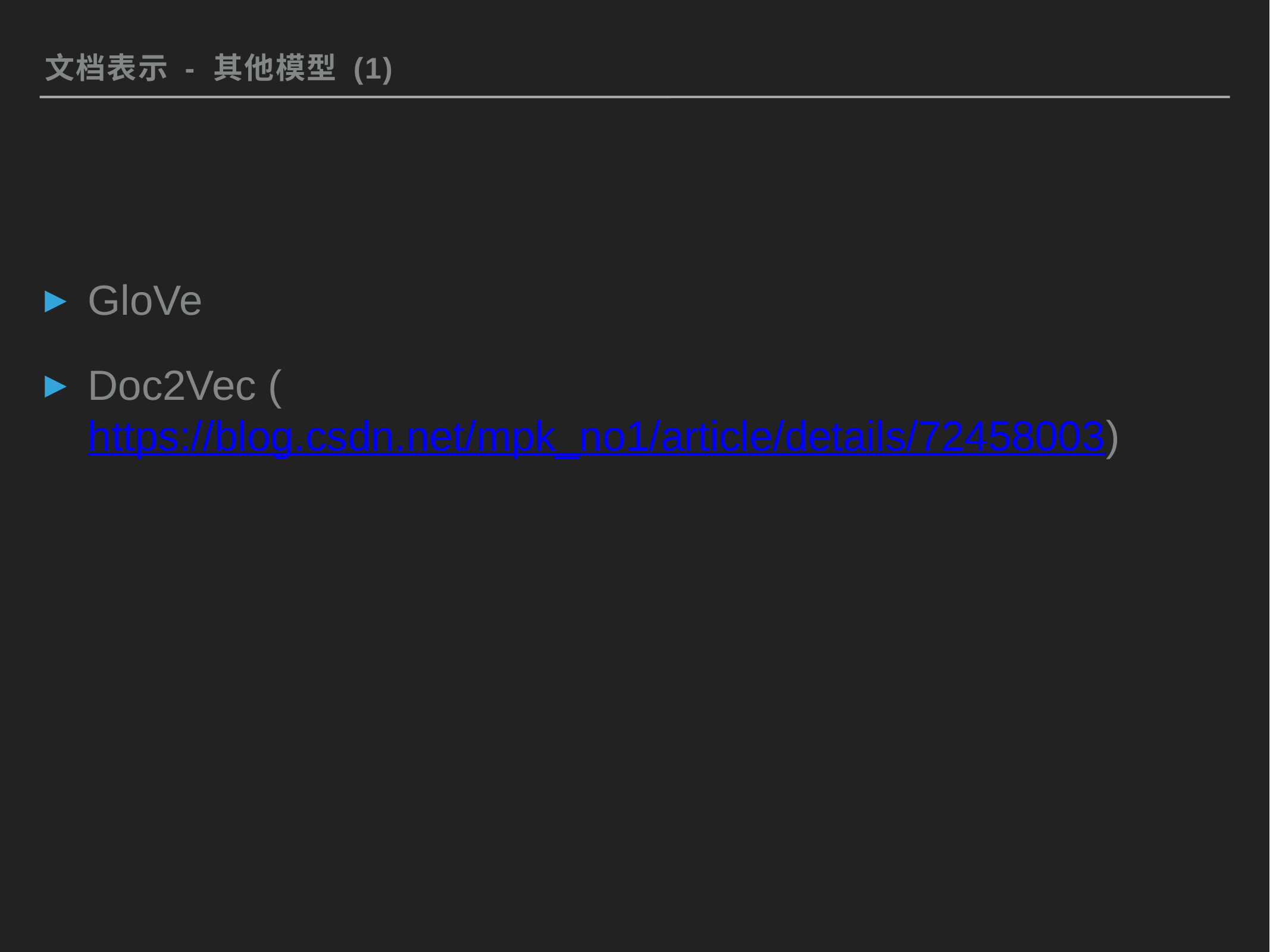

文档表示 - 其他模型 (1)
GloVe
Doc2Vec (https://blog.csdn.net/mpk_no1/article/details/72458003)